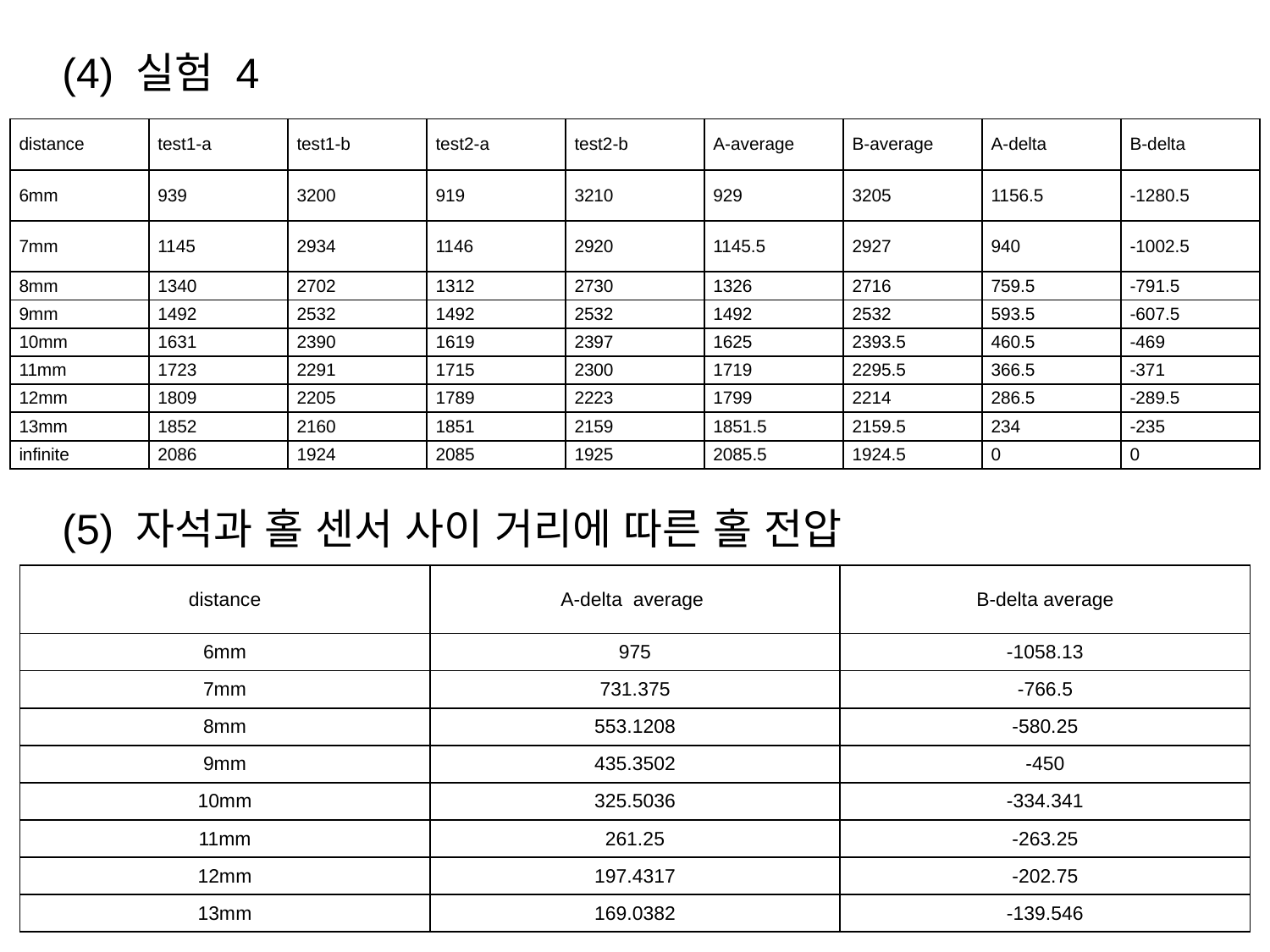

(4) 실험 4
| distance | test1-a | test1-b | test2-a | test2-b | A-average | B-average | A-delta | B-delta |
| --- | --- | --- | --- | --- | --- | --- | --- | --- |
| 6mm | 939 | 3200 | 919 | 3210 | 929 | 3205 | 1156.5 | -1280.5 |
| 7mm | 1145 | 2934 | 1146 | 2920 | 1145.5 | 2927 | 940 | -1002.5 |
| 8mm | 1340 | 2702 | 1312 | 2730 | 1326 | 2716 | 759.5 | -791.5 |
| 9mm | 1492 | 2532 | 1492 | 2532 | 1492 | 2532 | 593.5 | -607.5 |
| 10mm | 1631 | 2390 | 1619 | 2397 | 1625 | 2393.5 | 460.5 | -469 |
| 11mm | 1723 | 2291 | 1715 | 2300 | 1719 | 2295.5 | 366.5 | -371 |
| 12mm | 1809 | 2205 | 1789 | 2223 | 1799 | 2214 | 286.5 | -289.5 |
| 13mm | 1852 | 2160 | 1851 | 2159 | 1851.5 | 2159.5 | 234 | -235 |
| infinite | 2086 | 1924 | 2085 | 1925 | 2085.5 | 1924.5 | 0 | 0 |
(5) 자석과 홀 센서 사이 거리에 따른 홀 전압
| distance | A-delta average | B-delta average |
| --- | --- | --- |
| 6mm | 975 | -1058.13 |
| 7mm | 731.375 | -766.5 |
| 8mm | 553.1208 | -580.25 |
| 9mm | 435.3502 | -450 |
| 10mm | 325.5036 | -334.341 |
| 11mm | 261.25 | -263.25 |
| 12mm | 197.4317 | -202.75 |
| 13mm | 169.0382 | -139.546 |